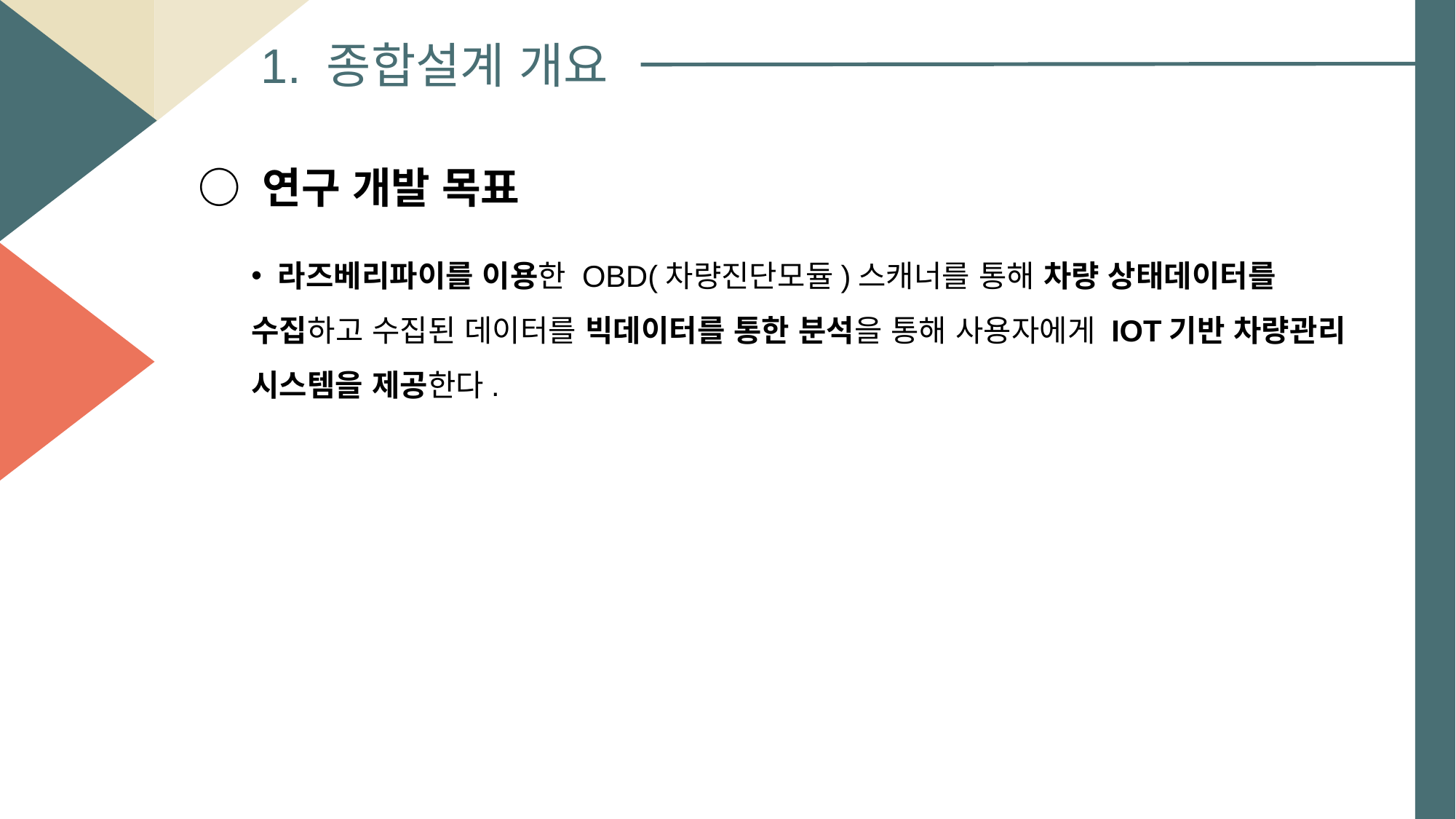

1. 종합설계 개요
○ 연구 개발 목표

 라즈베리파이를 이용한 OBD(차량진단모듈)스캐너를 통해 차량 상태데이터를 수집하고 수집된 데이터를 빅데이터를 통한 분석을 통해 사용자에게 IOT기반 차량관리 시스템을 제공한다.